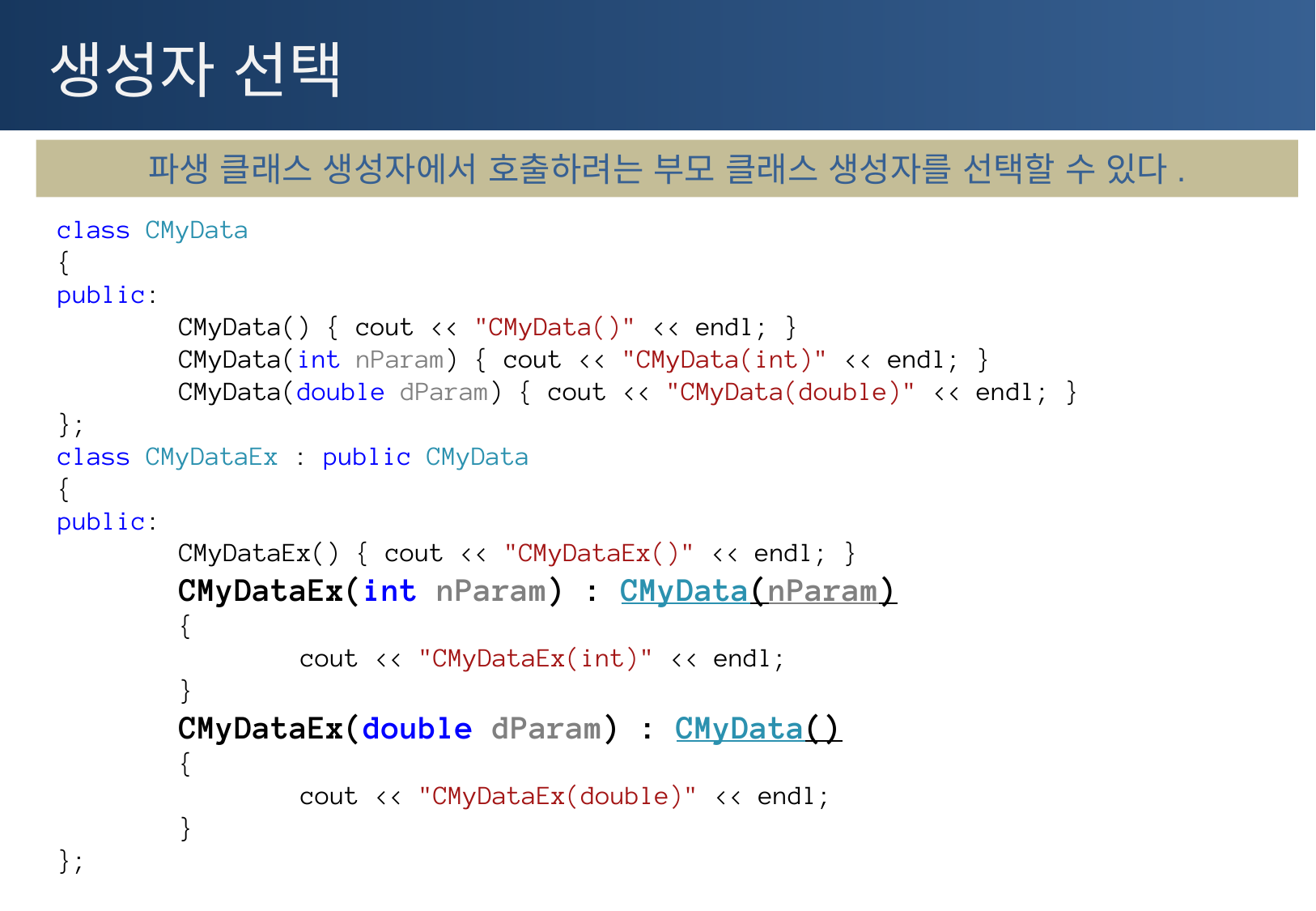

# 생성자 선택
파생 클래스 생성자에서 호출하려는 부모 클래스 생성자를 선택할 수 있다.
class CMyData
{
public:
	CMyData() { cout << "CMyData()" << endl; }
	CMyData(int nParam) { cout << "CMyData(int)" << endl; }
	CMyData(double dParam) { cout << "CMyData(double)" << endl; }
};
class CMyDataEx : public CMyData
{
public:
	CMyDataEx() { cout << "CMyDataEx()" << endl; }
	CMyDataEx(int nParam) : CMyData(nParam)
	{
		cout << "CMyDataEx(int)" << endl;
	}
	CMyDataEx(double dParam) : CMyData()
	{
		cout << "CMyDataEx(double)" << endl;
	}
};